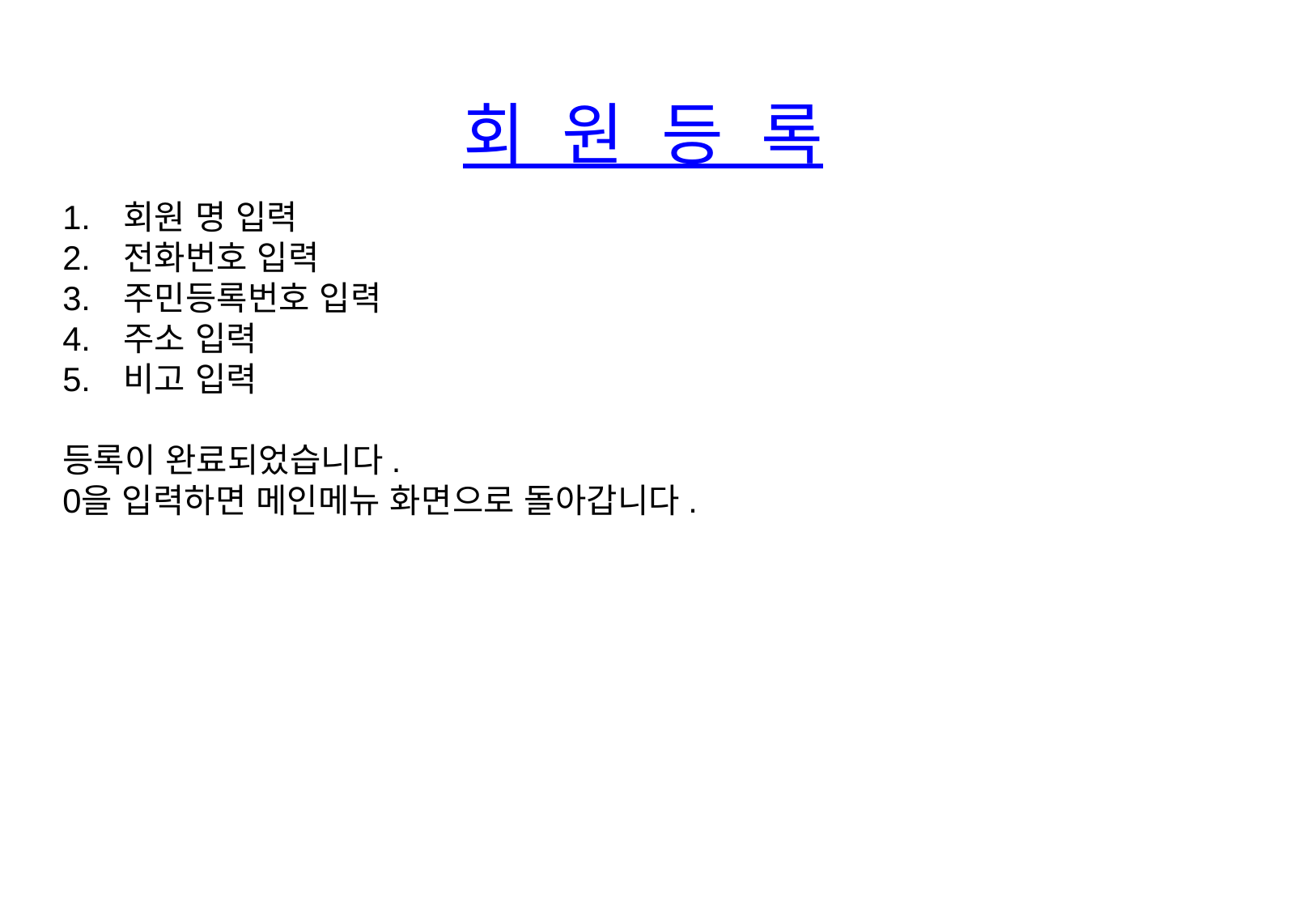

회  원  등  록
회원 명 입력
전화번호 입력
주민등록번호 입력
주소 입력
비고 입력

등록이 완료되었습니다.
0을 입력하면 메인메뉴 화면으로 돌아갑니다.